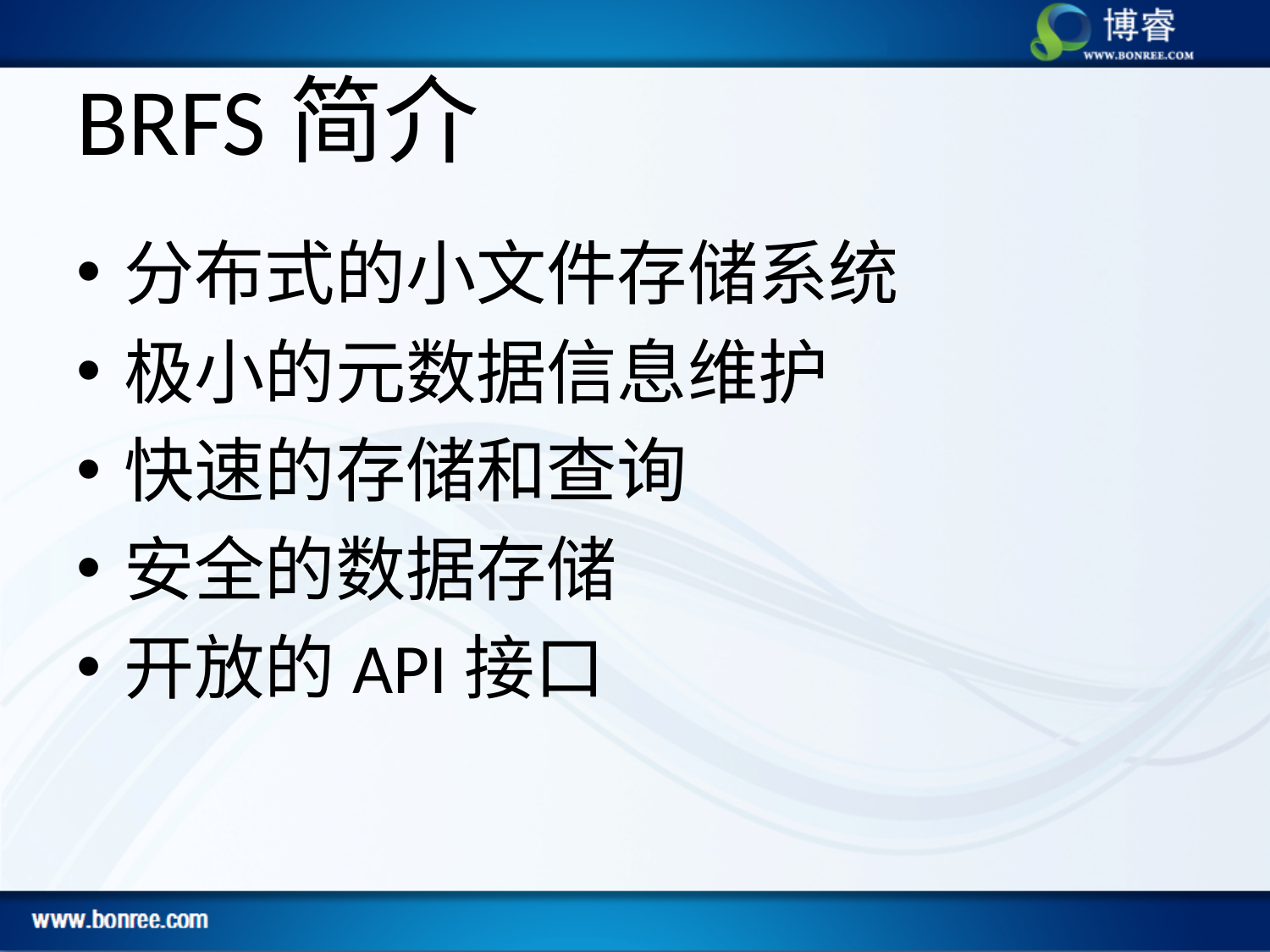

# BRFS简介
分布式的小文件存储系统
极小的元数据信息维护
快速的存储和查询
安全的数据存储
开放的API接口